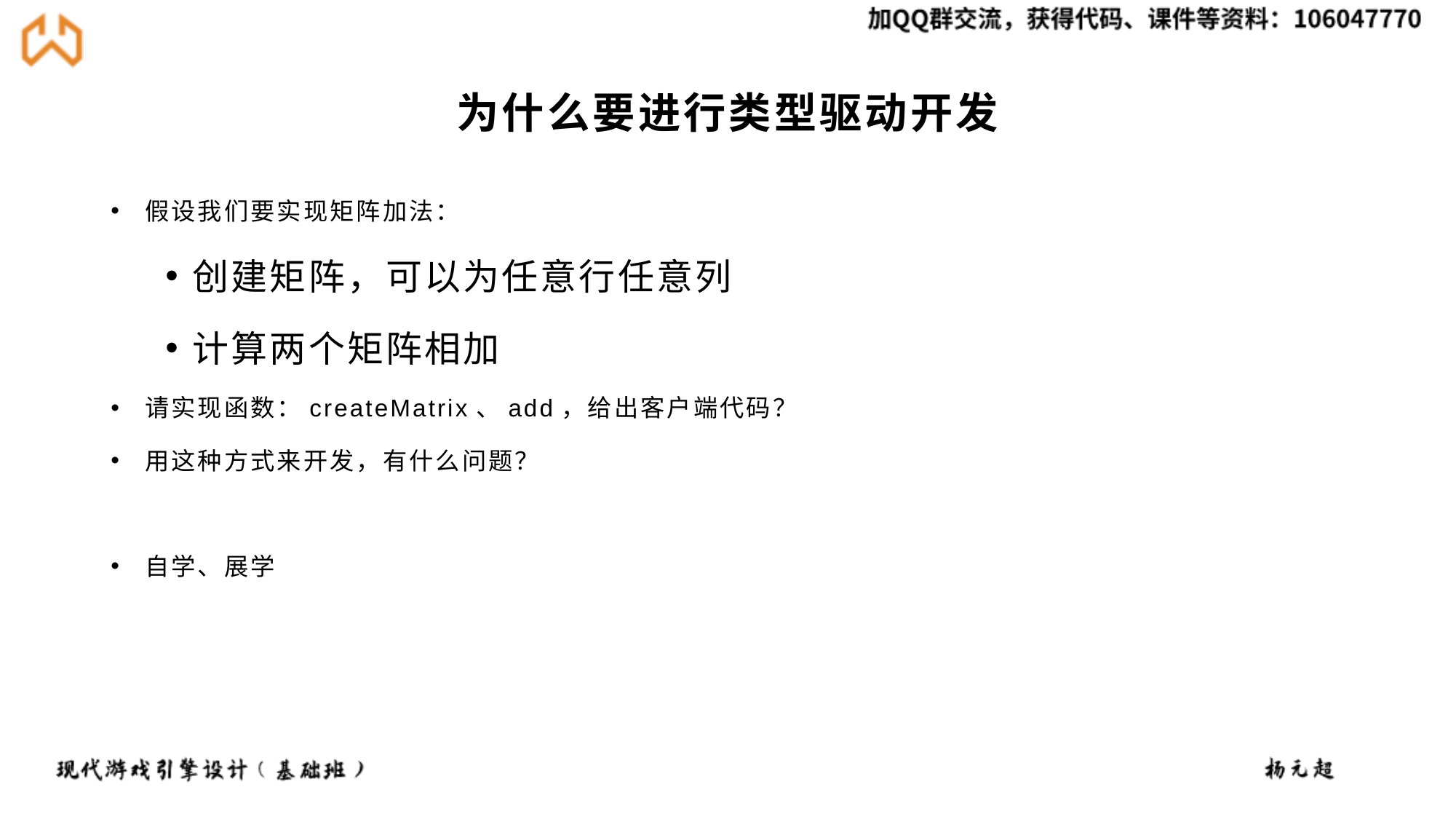

# 为什么要进行类型驱动开发
假设我们要实现矩阵加法：
创建矩阵，可以为任意行任意列
计算两个矩阵相加
请实现函数：createMatrix、add，给出客户端代码？
用这种方式来开发，有什么问题？

自学、展学